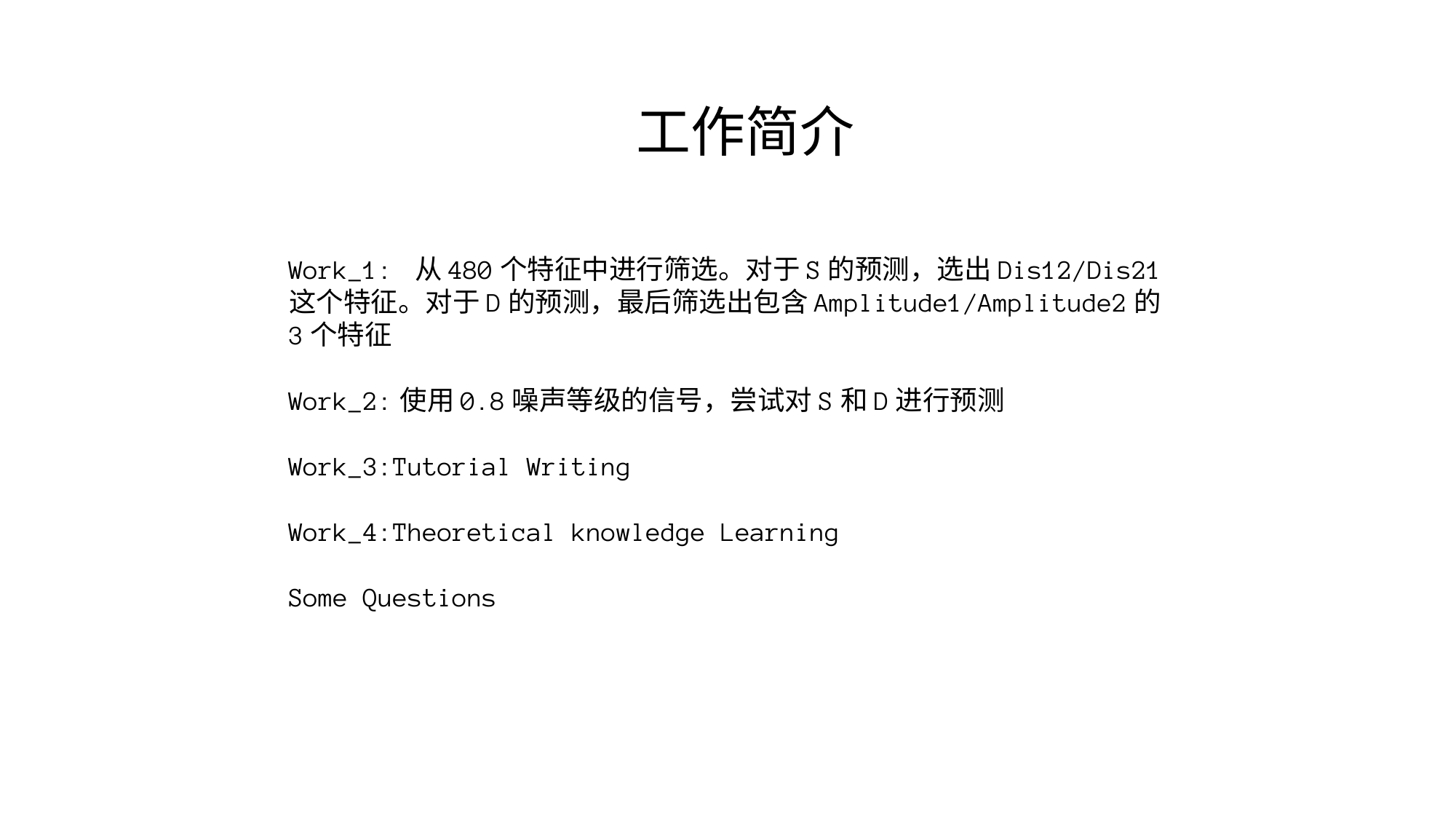

工作简介
Work_1: 从480个特征中进行筛选。对于S的预测，选出Dis12/Dis21这个特征。对于D的预测，最后筛选出包含Amplitude1/Amplitude2的3个特征

Work_2:使用0.8噪声等级的信号，尝试对S和D进行预测

Work_3:Tutorial Writing

Work_4:Theoretical knowledge Learning

Some Questions